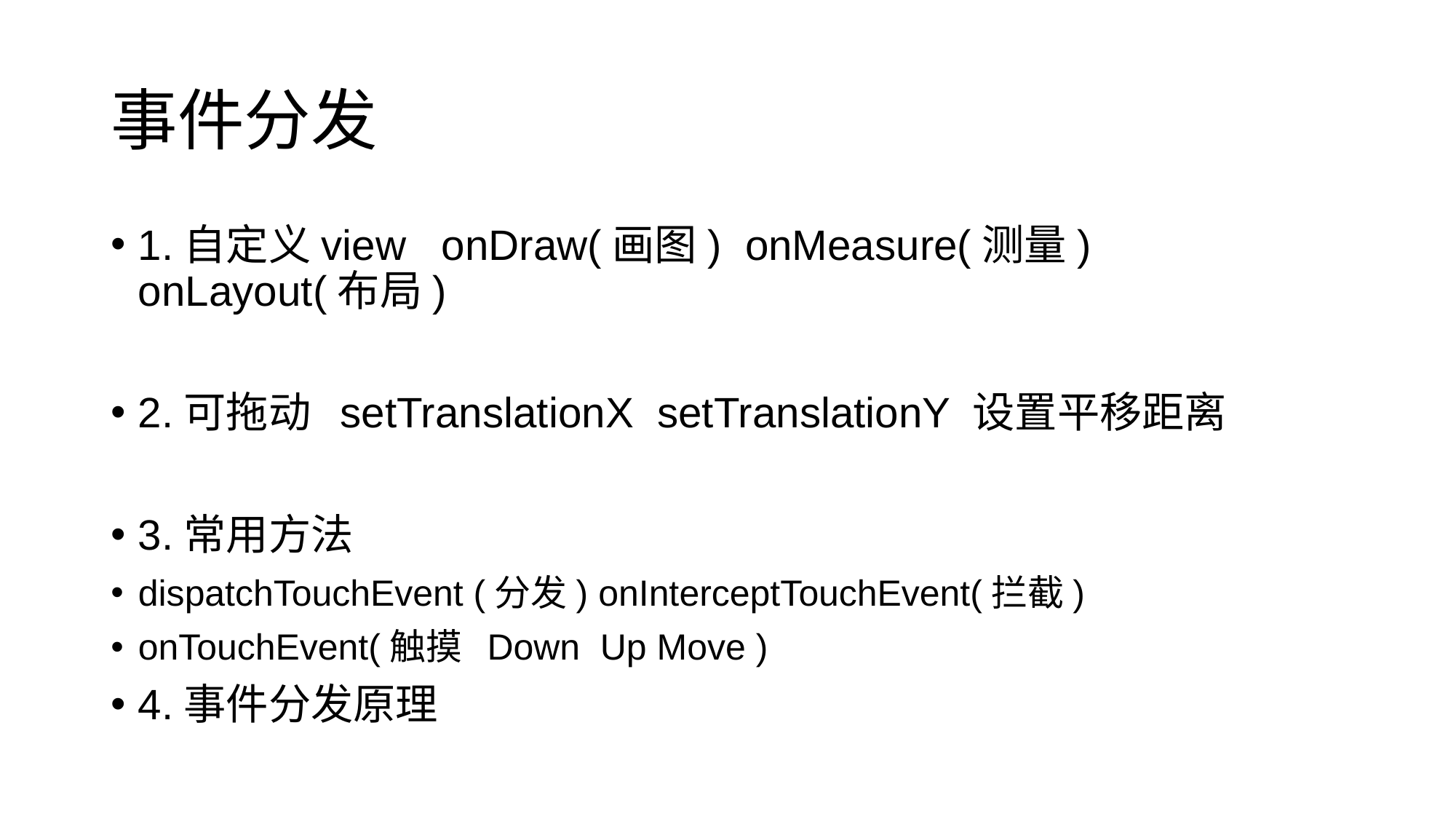

# 事件分发
1.自定义view   onDraw(画图)  onMeasure(测量)   onLayout(布局)

2.可拖动  setTranslationX  setTranslationY 设置平移距离

3.常用方法
dispatchTouchEvent (分发) onInterceptTouchEvent(拦截)
onTouchEvent(触摸  Down  Up Move )
4.事件分发原理